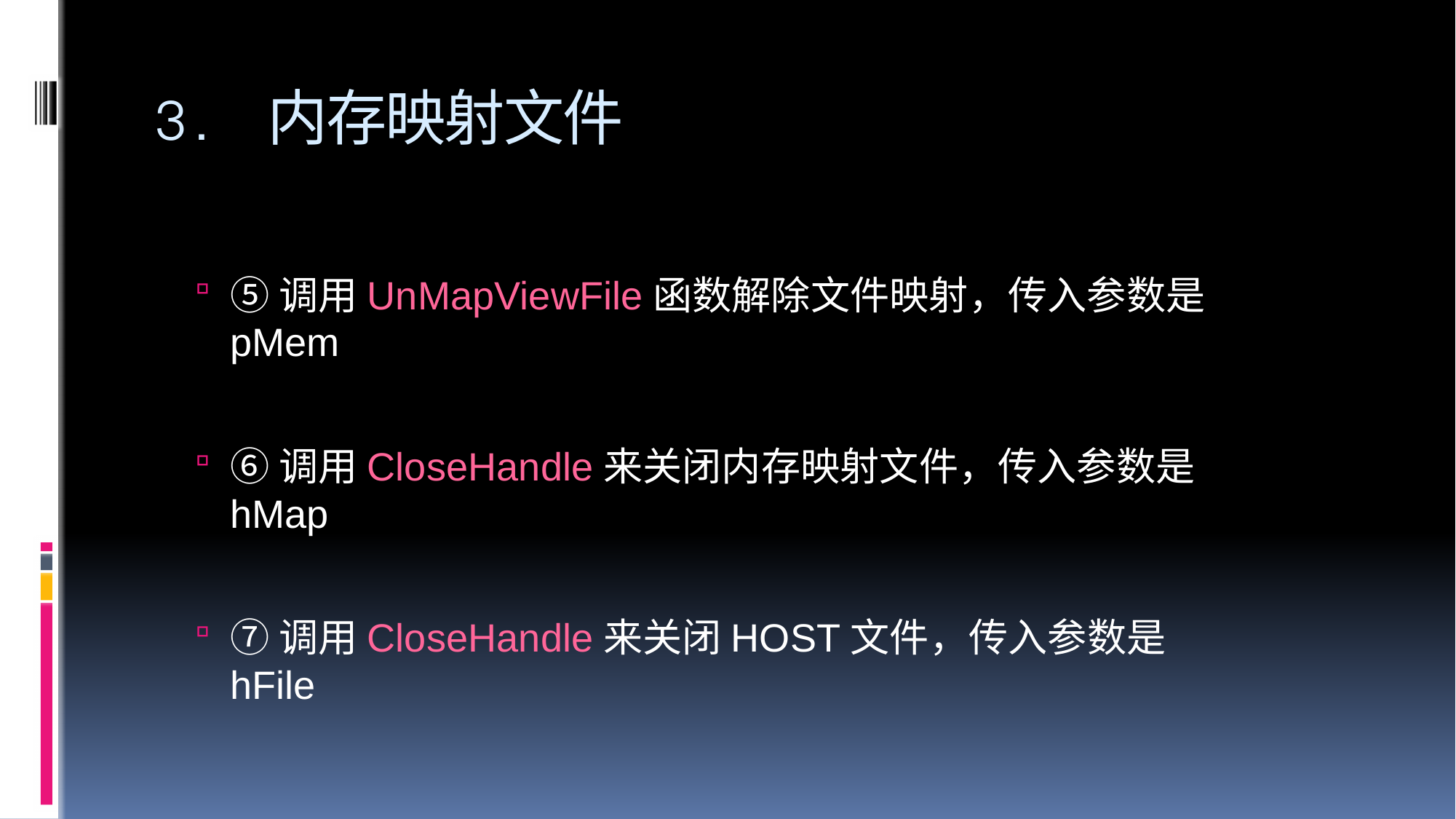

# 3. 内存映射文件
⑤调用UnMapViewFile函数解除文件映射，传入参数是pMem

⑥调用CloseHandle来关闭内存映射文件，传入参数是hMap

⑦调用CloseHandle来关闭HOST文件，传入参数是hFile